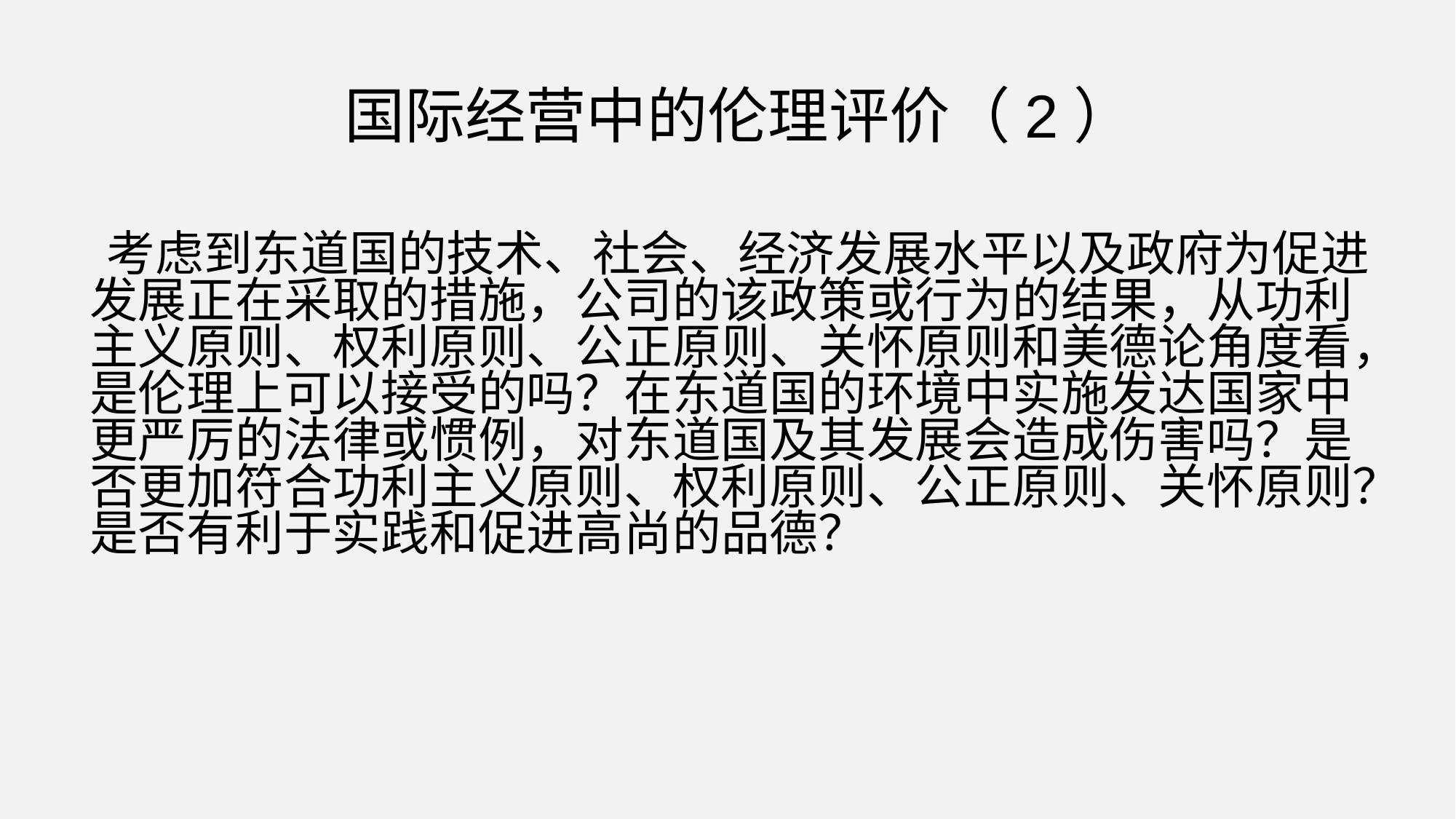

# 国际经营中的伦理评价（2）
   考虑到东道国的技术、社会、经济发展水平以及政府为促进发展正在采取的措施，公司的该政策或行为的结果，从功利主义原则、权利原则、公正原则、关怀原则和美德论角度看，是伦理上可以接受的吗？在东道国的环境中实施发达国家中更严厉的法律或惯例，对东道国及其发展会造成伤害吗？是否更加符合功利主义原则、权利原则、公正原则、关怀原则？是否有利于实践和促进高尚的品德？